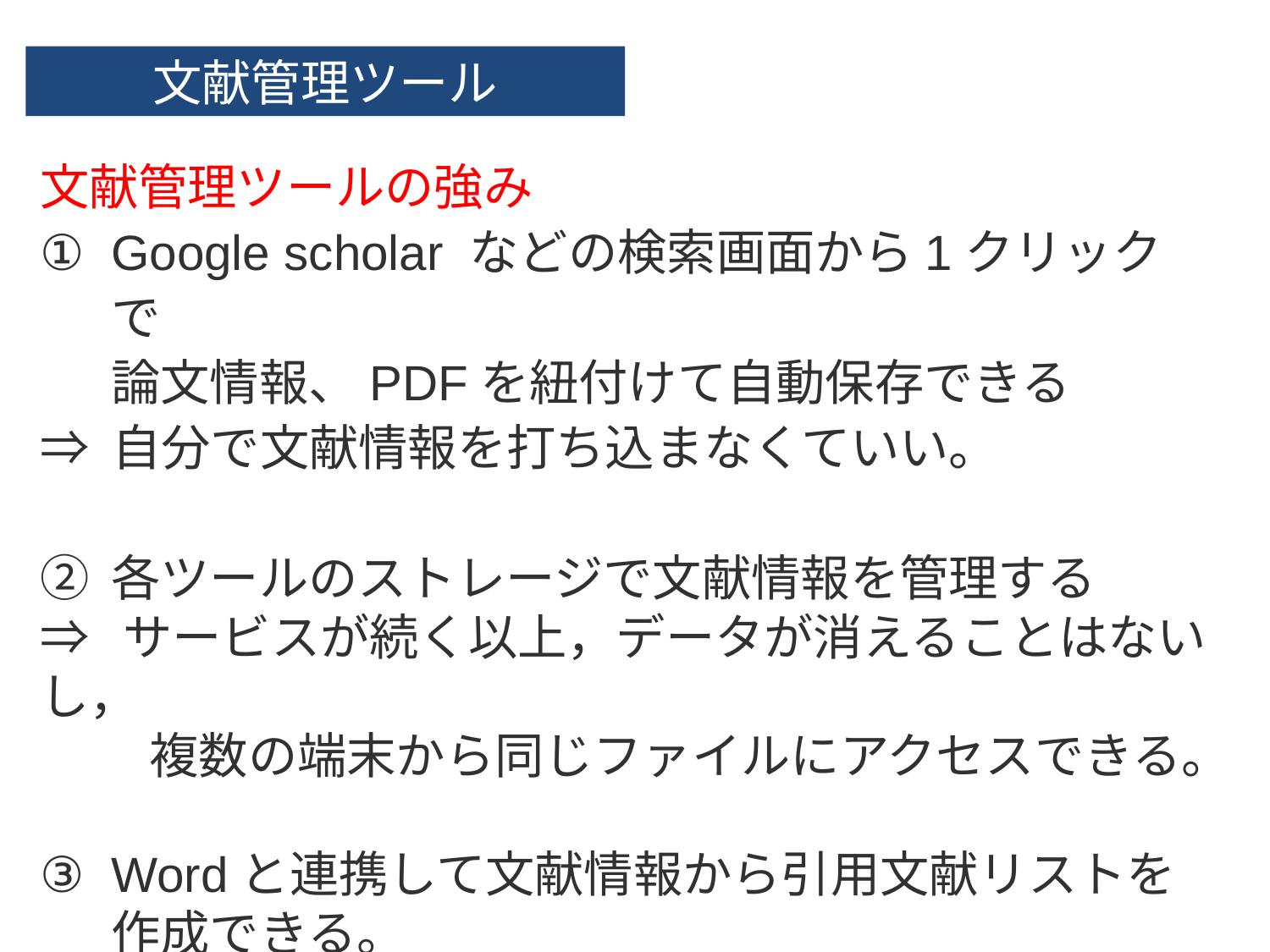

文献管理ツール
文献管理ツールの強み
Google scholar などの検索画面から1クリックで
論文情報、PDFを紐付けて自動保存できる
⇒ 自分で文献情報を打ち込まなくていい。

各ツールのストレージで文献情報を管理する
⇒  サービスが続く以上，データが消えることはないし，
　　 複数の端末から同じファイルにアクセスできる。

Wordと連携して文献情報から引用文献リストを
作成できる。
⇒  ヒューマンエラーが起こりにくい＆便利